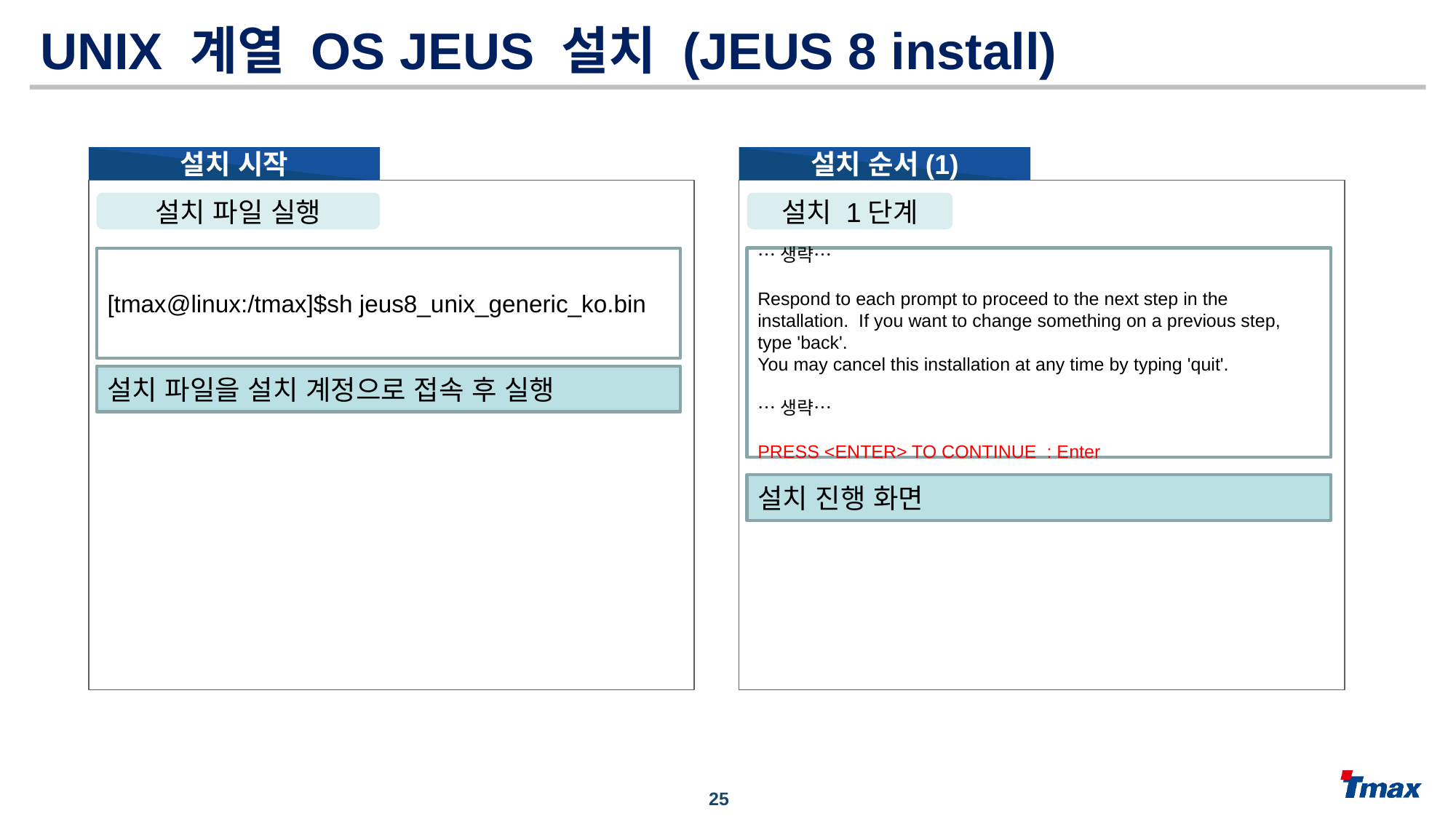

UNIX 계열 OS JEUS 설치 (JEUS 8 install)
설치 순서(1)
설치 시작

설치 1단계
설치 파일 실행
[tmax@linux:/tmax]$sh jeus8_unix_generic_ko.bin
…생략…

Respond to each prompt to proceed to the next step in the installation.  If you want to change something on a previous step, type 'back'.
You may cancel this installation at any time by typing 'quit'.

…생략…

PRESS <ENTER> TO CONTINUE  : Enter
설치 파일을 설치 계정으로 접속 후 실행
설치 진행 화면